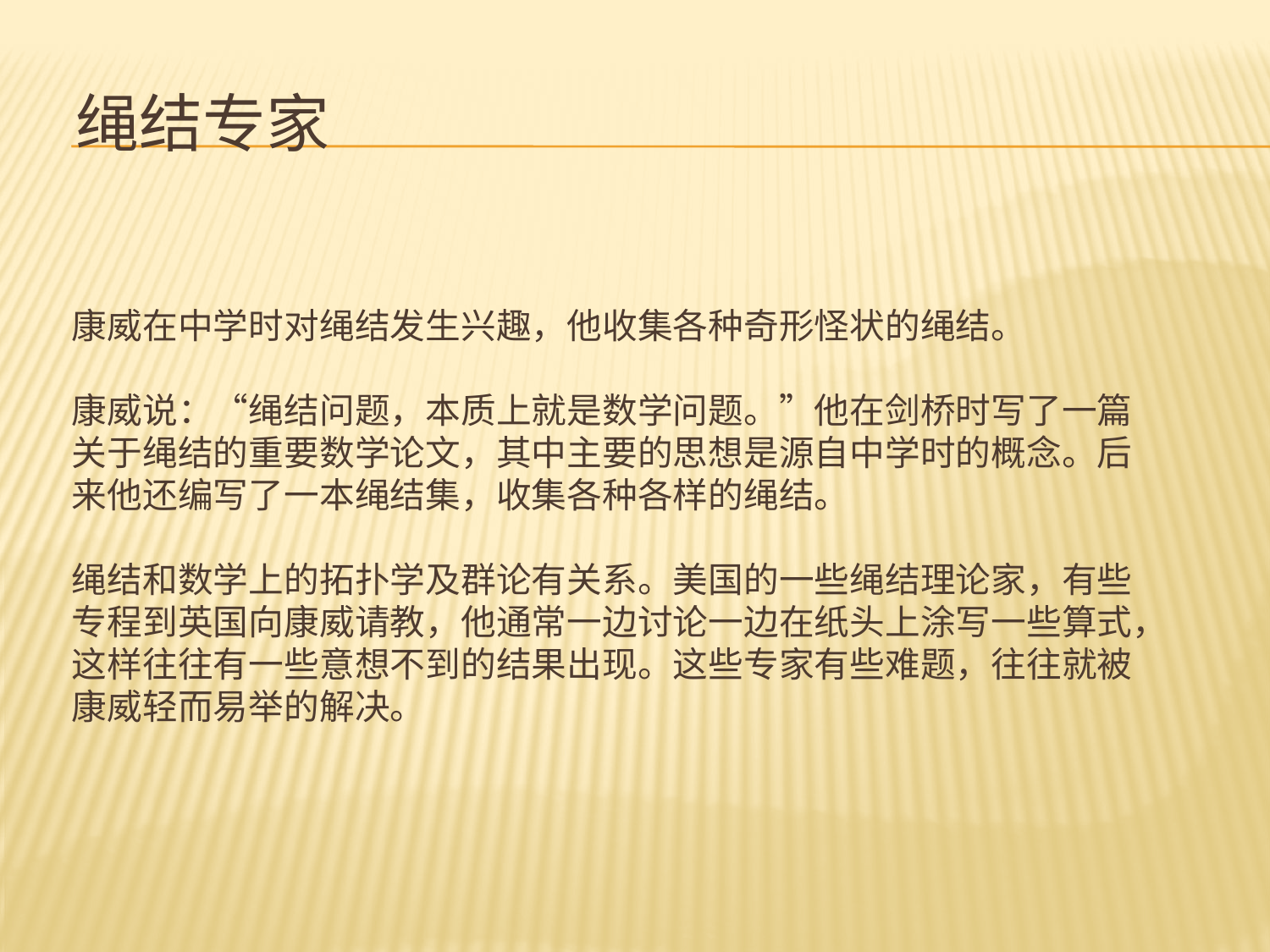

# 绳结专家
康威在中学时对绳结发生兴趣，他收集各种奇形怪状的绳结。
康威说：“绳结问题，本质上就是数学问题。”他在剑桥时写了一篇关于绳结的重要数学论文，其中主要的思想是源自中学时的概念。后来他还编写了一本绳结集，收集各种各样的绳结。 
绳结和数学上的拓扑学及群论有关系。美国的一些绳结理论家，有些专程到英国向康威请教，他通常一边讨论一边在纸头上涂写一些算式，这样往往有一些意想不到的结果出现。这些专家有些难题，往往就被康威轻而易举的解决。